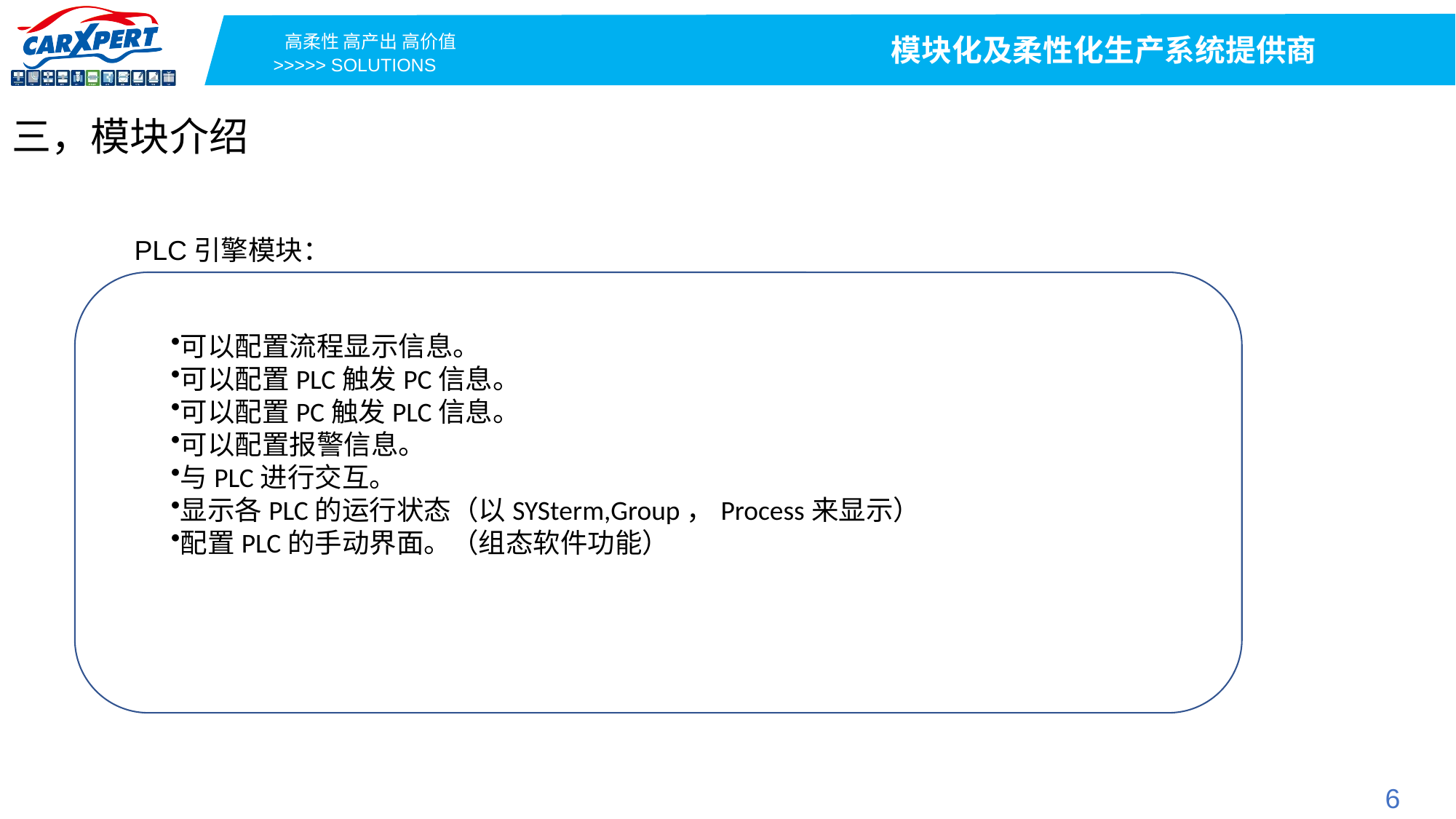

三，模块介绍
PLC引擎模块：
可以配置流程显示信息。
可以配置PLC触发PC信息。
可以配置PC触发PLC信息。
可以配置报警信息。
与PLC进行交互。
显示各PLC的运行状态（以SYSterm,Group，Process来显示）
配置PLC的手动界面。（组态软件功能）